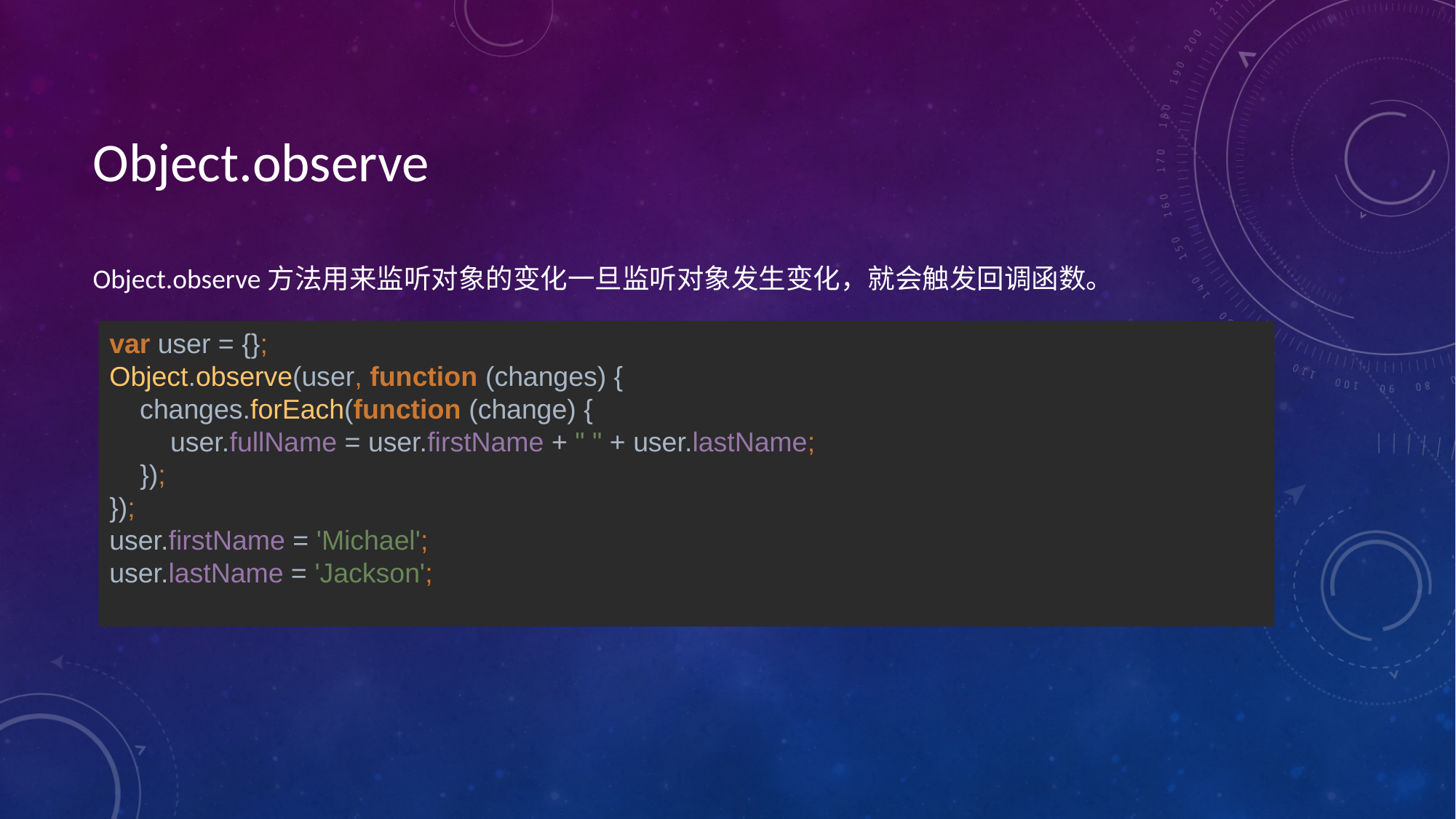

# Object.observe
Object.observe方法用来监听对象的变化一旦监听对象发生变化，就会触发回调函数。

var user = {};
Object.observe(user, function (changes) {
    changes.forEach(function (change) {
        user.fullName = user.firstName + " " + user.lastName;
    });
});
user.firstName = 'Michael';
user.lastName = 'Jackson';